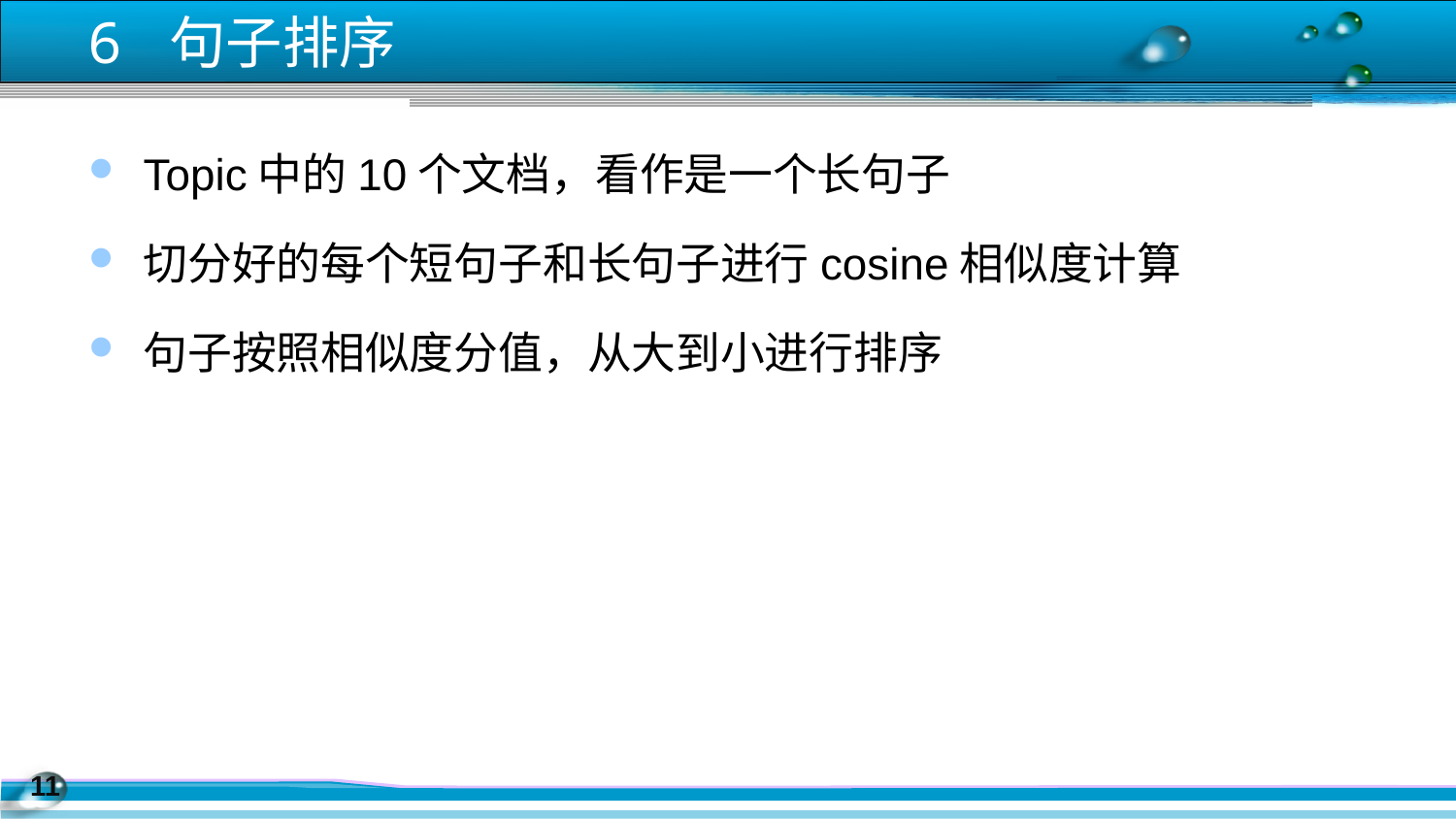

6 句子排序
Topic中的10个文档，看作是一个长句子
切分好的每个短句子和长句子进行cosine相似度计算
句子按照相似度分值，从大到小进行排序

11